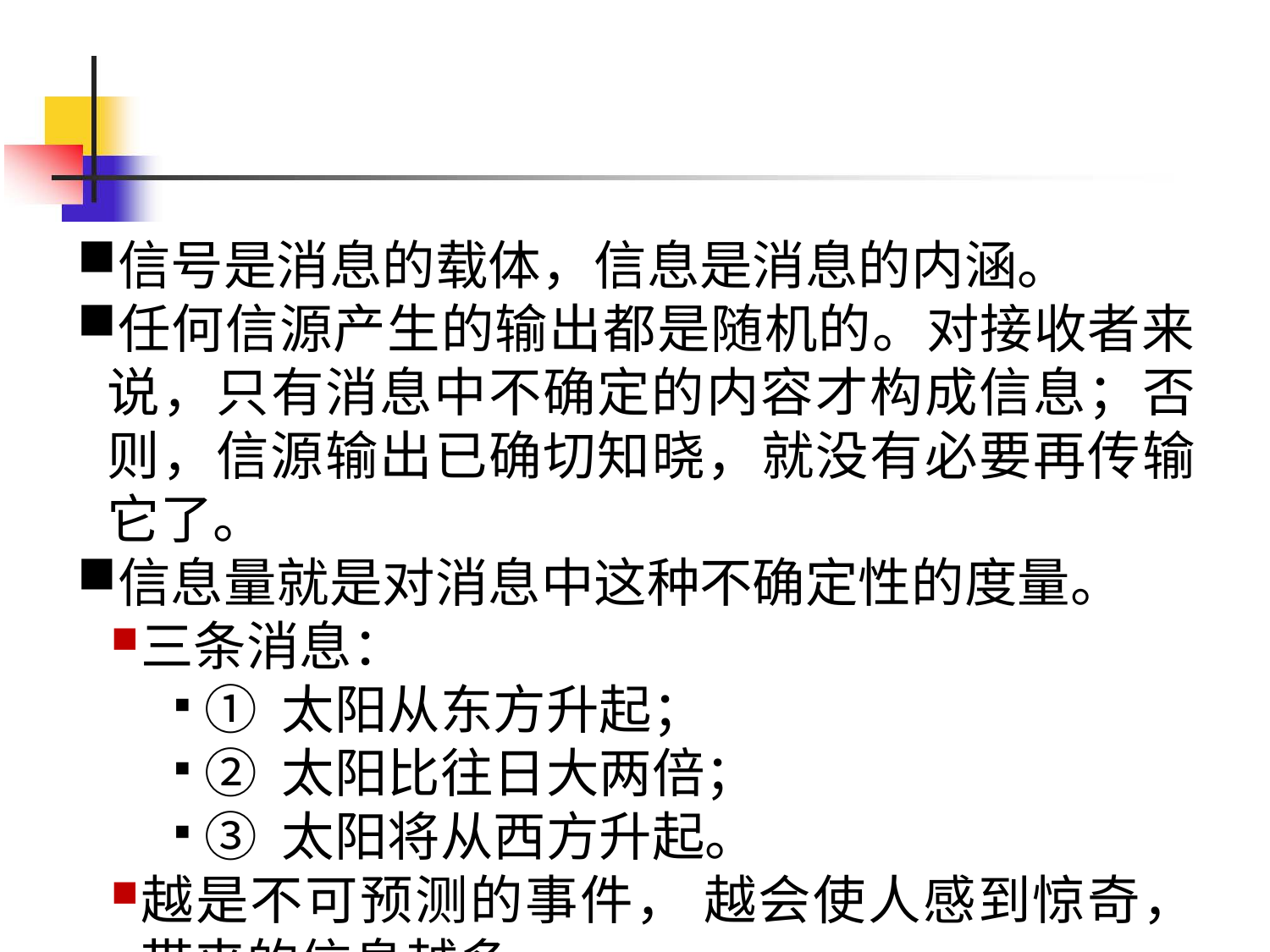

信号是消息的载体，信息是消息的内涵。
任何信源产生的输出都是随机的。对接收者来说，只有消息中不确定的内容才构成信息；否则，信源输出已确切知晓，就没有必要再传输它了。
信息量就是对消息中这种不确定性的度量。
三条消息：
① 太阳从东方升起；
② 太阳比往日大两倍；
③ 太阳将从西方升起。
越是不可预测的事件， 越会使人感到惊奇，带来的信息越多。